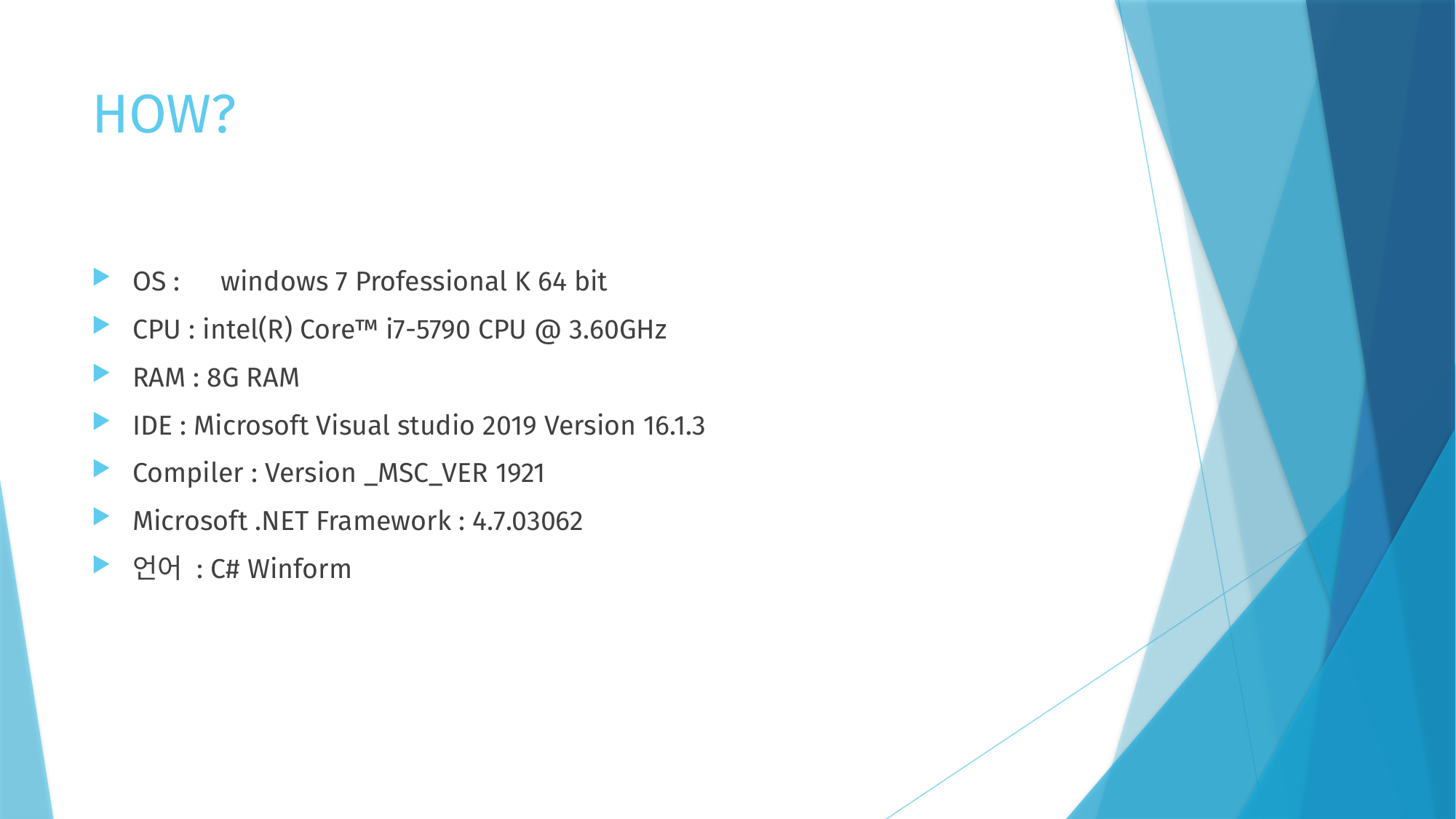

# HOW?
OS :　windows 7 Professional K 64 bit
CPU : intel(R) Core™ i7-5790 CPU @ 3.60GHz
RAM : 8G RAM
IDE : Microsoft Visual studio 2019 Version 16.1.3
Compiler : Version _MSC_VER 1921
Microsoft .NET Framework : 4.7.03062
언어 : C# Winform